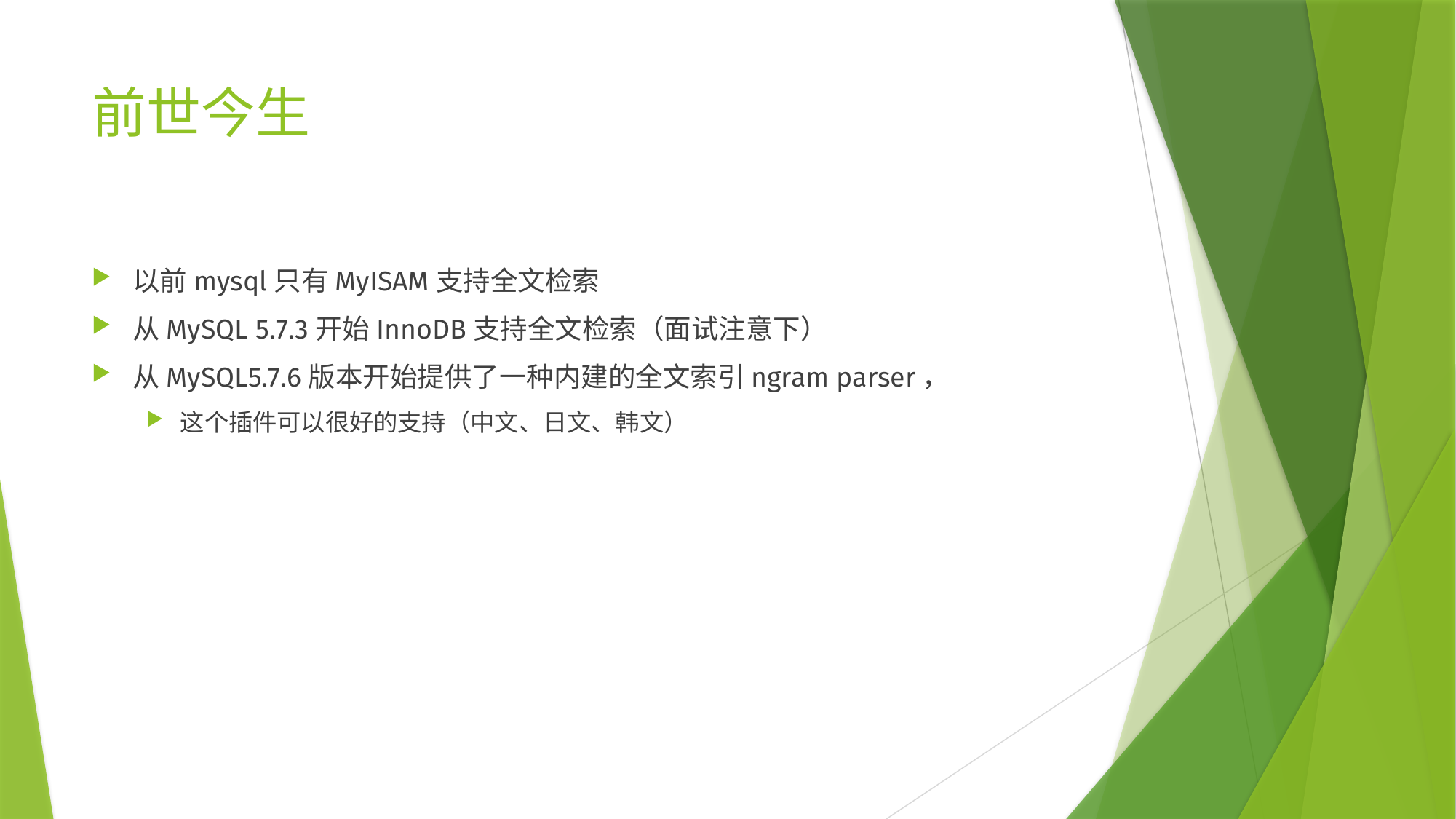

# 前世今生
以前mysql只有MyISAM支持全文检索
从MySQL 5.7.3开始InnoDB支持全文检索（面试注意下）
从MySQL5.7.6版本开始提供了一种内建的全文索引ngram parser，
这个插件可以很好的支持（中文、日文、韩文）